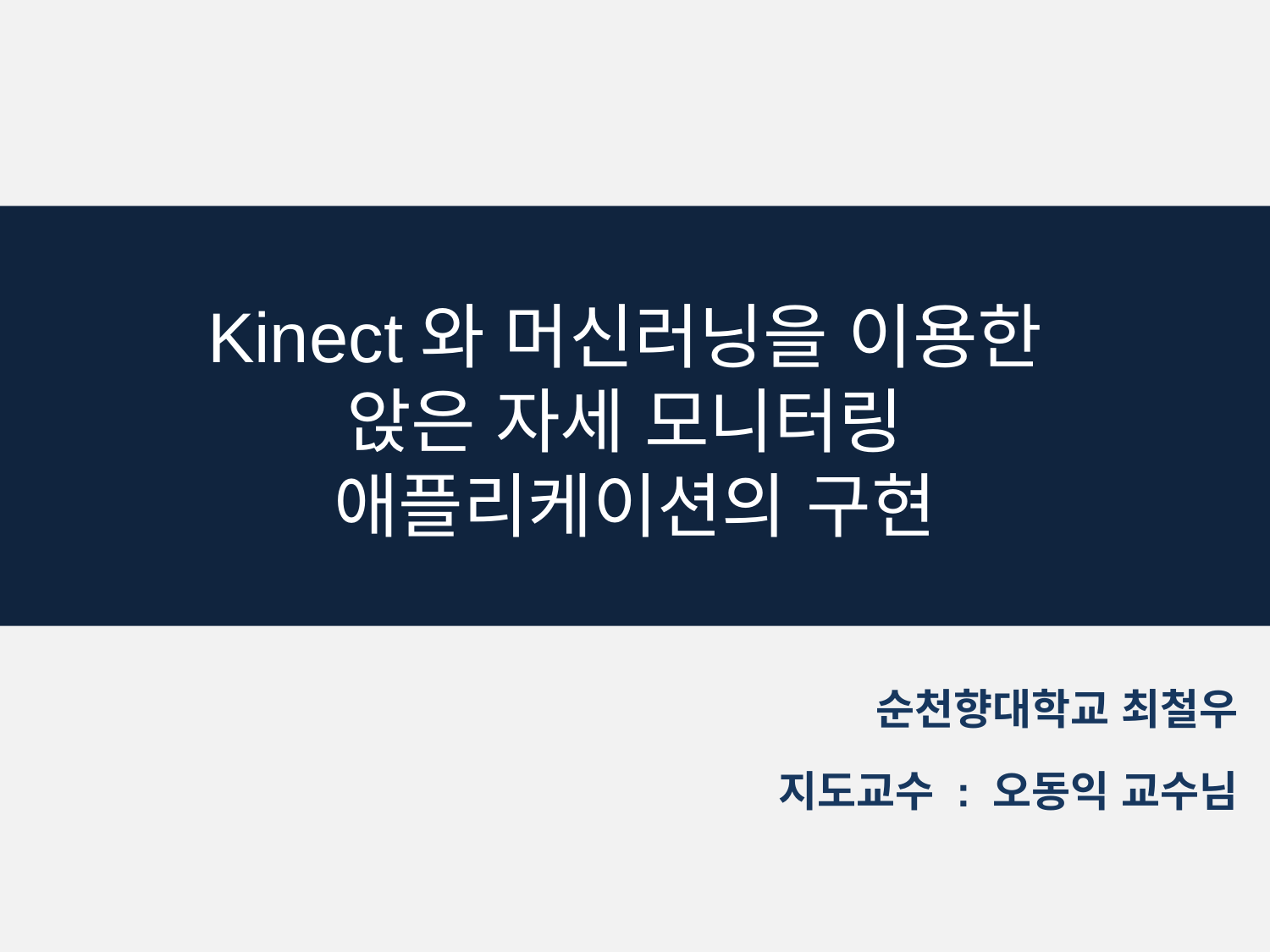

Kinect와 머신러닝을 이용한
앉은 자세 모니터링
애플리케이션의 구현
순천향대학교 최철우
지도교수 : 오동익 교수님